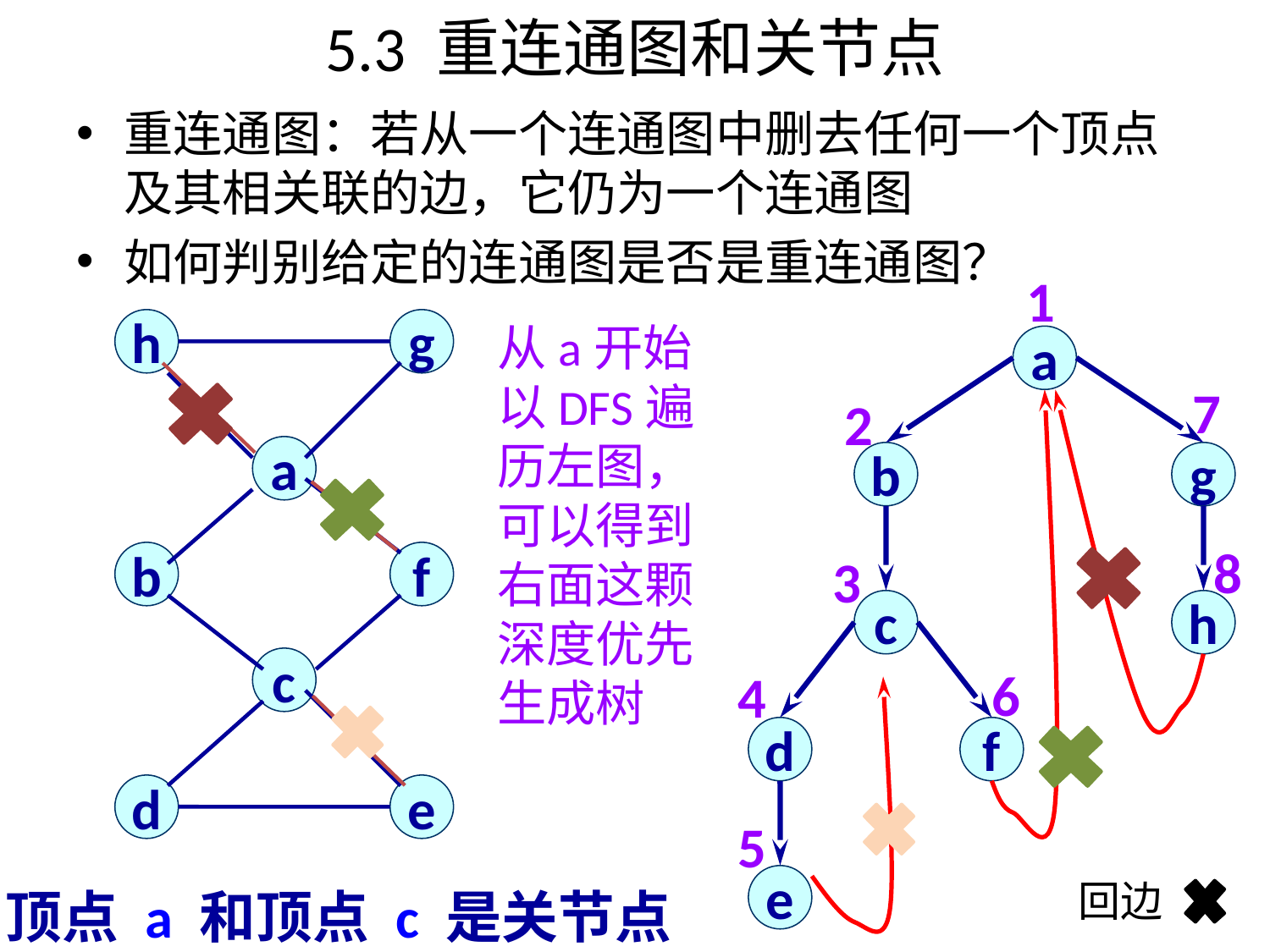

# 5.3 重连通图和关节点
重连通图：若从一个连通图中删去任何一个顶点及其相关联的边，它仍为一个连通图
如何判别给定的连通图是否是重连通图？

1
h
g

a

b
f

c

d
e

从a开始以DFS遍历左图，可以得到右面这颗深度优先生成树
a

b
g

c
h

d
f

e
7

2

8

3
6
4

5
回边

顶点 a 和顶点 c 是关节点